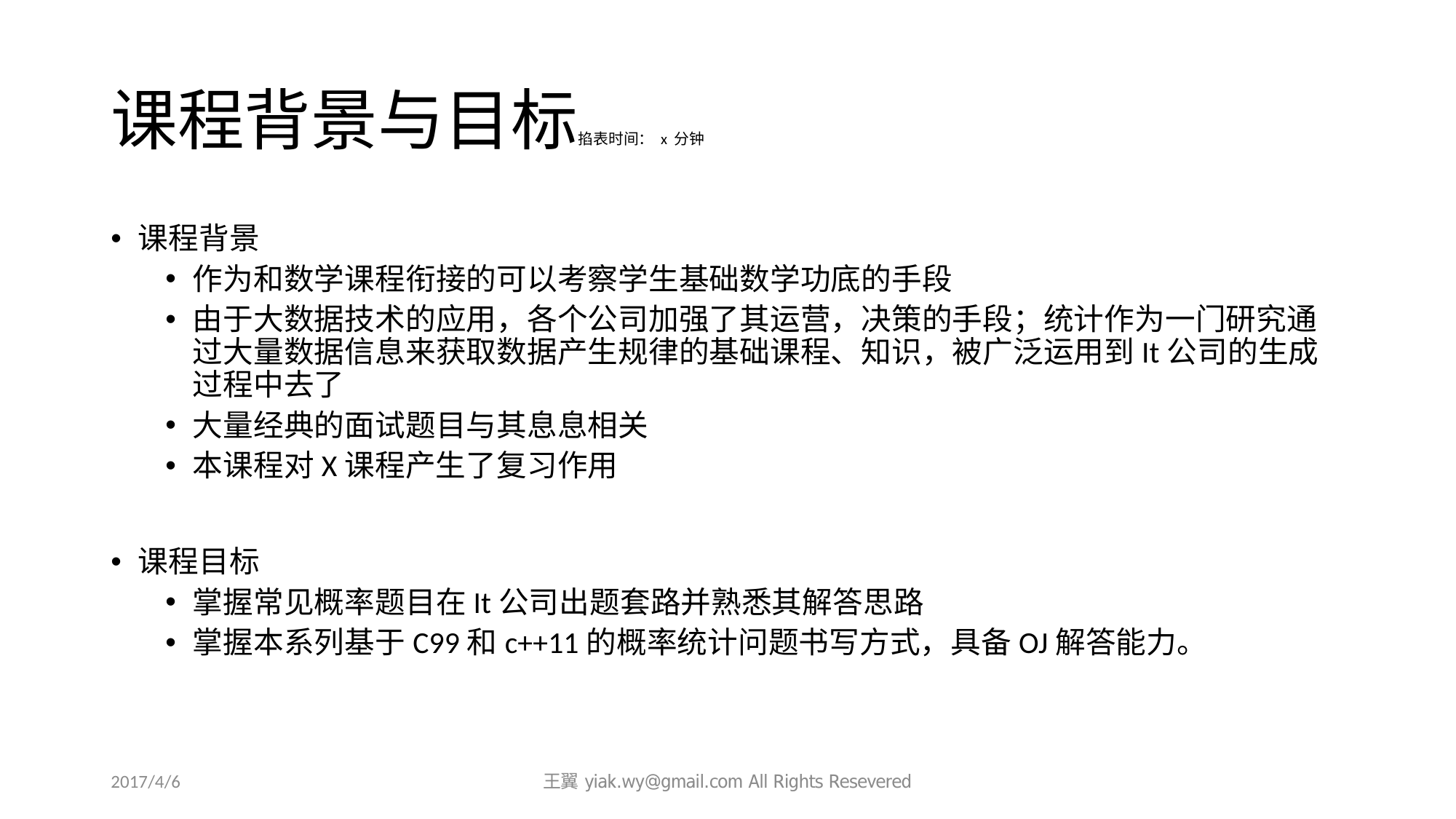

# 课程背景与目标掐表时间： x 分钟
课程背景
作为和数学课程衔接的可以考察学生基础数学功底的手段
由于大数据技术的应用，各个公司加强了其运营，决策的手段；统计作为一门研究通过大量数据信息来获取数据产生规律的基础课程、知识，被广泛运用到It公司的生成过程中去了
大量经典的面试题目与其息息相关
本课程对X课程产生了复习作用

课程目标
掌握常见概率题目在It公司出题套路并熟悉其解答思路
掌握本系列基于C99和c++11的概率统计问题书写方式，具备OJ解答能力。

2017/4/6
王翼 yiak.wy@gmail.com All Rights Resevered